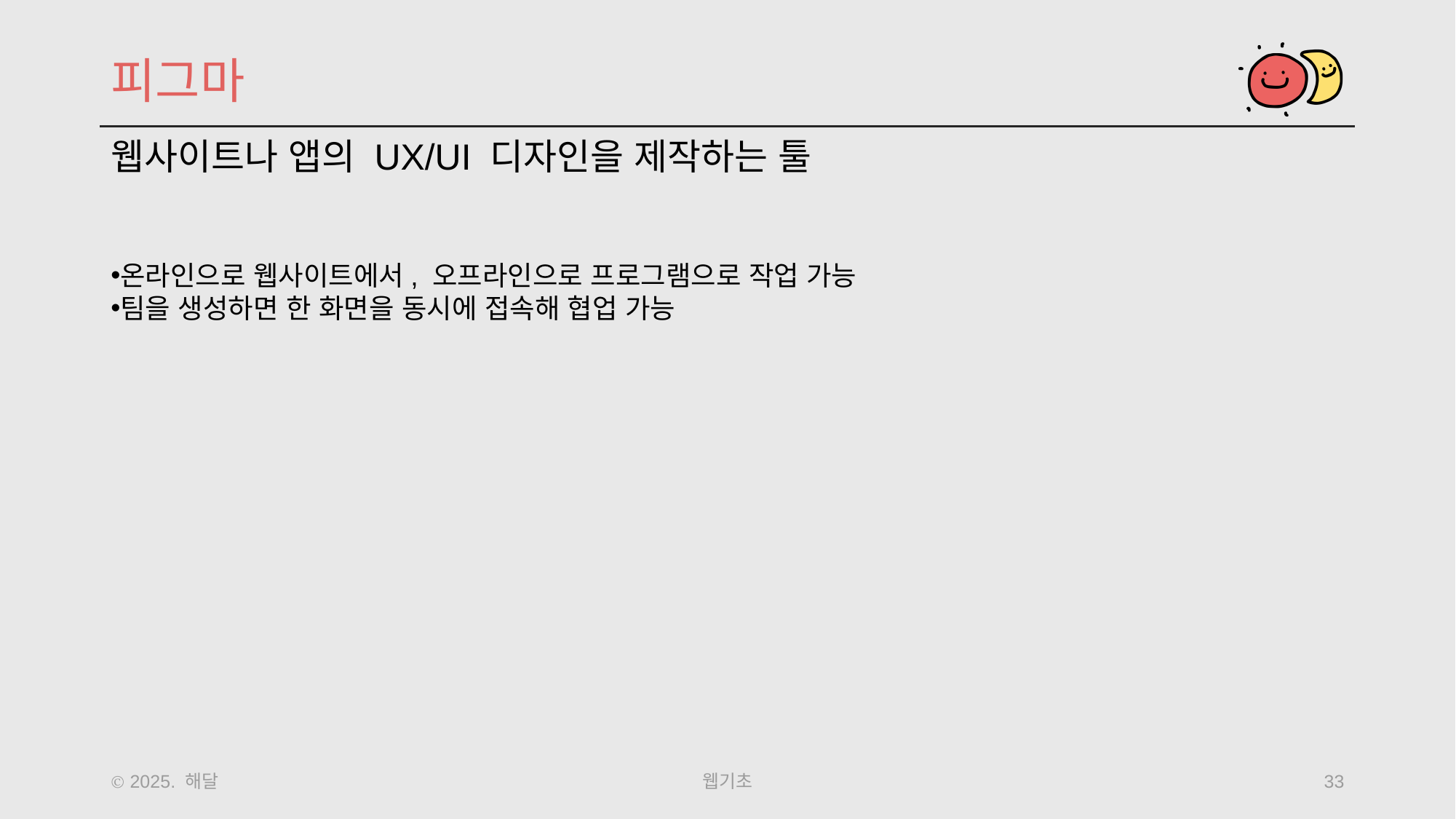

피그마
웹사이트나 앱의 UX/UI 디자인을 제작하는 툴
온라인으로 웹사이트에서, 오프라인으로 프로그램으로 작업 가능
팀을 생성하면 한 화면을 동시에 접속해 협업 가능
Ⓒ 2025. 해달
웹기초
33